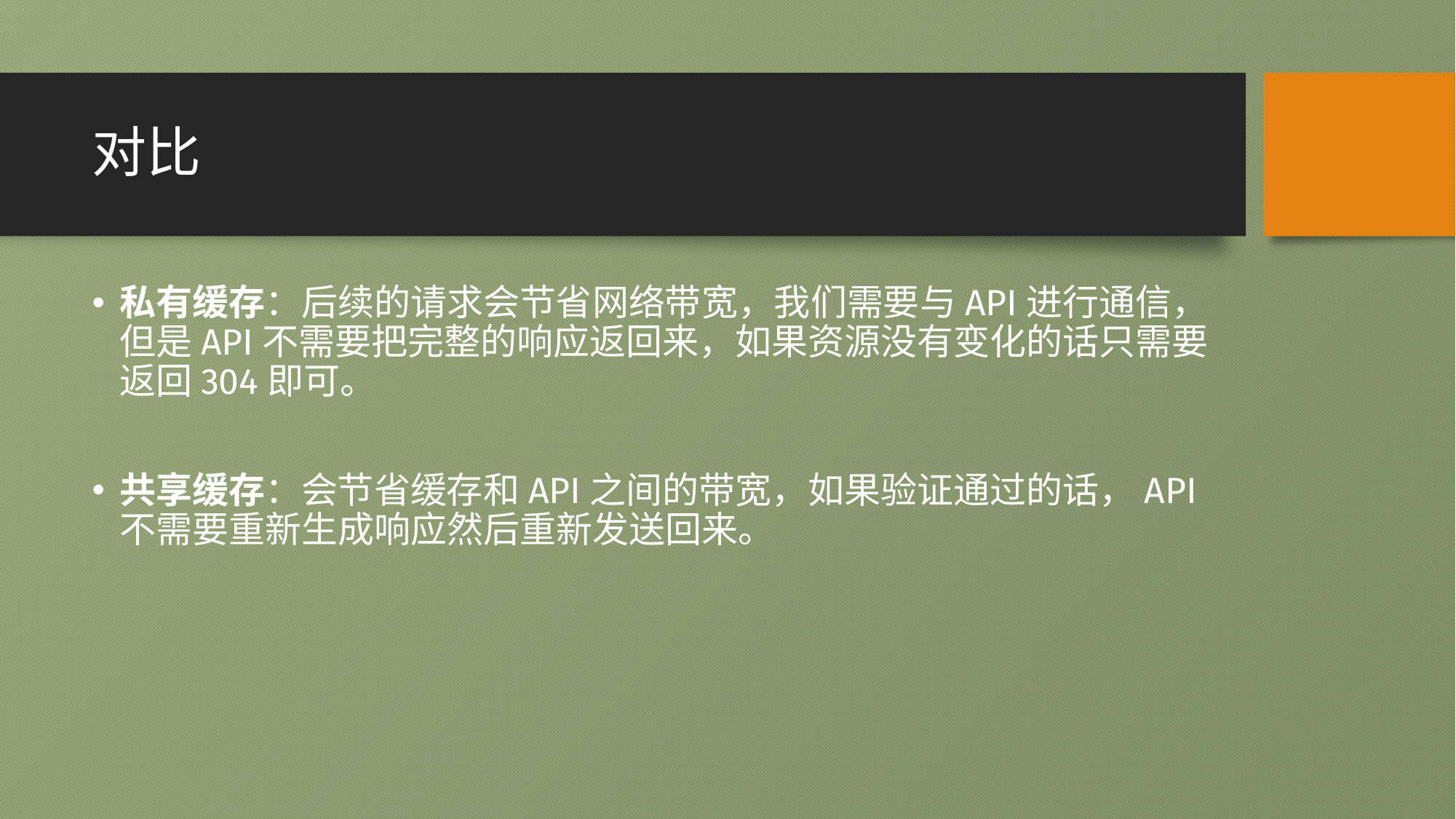

# 对比
私有缓存：后续的请求会节省网络带宽，我们需要与API进行通信，但是API不需要把完整的响应返回来，如果资源没有变化的话只需要返回304即可。

共享缓存：会节省缓存和API之间的带宽，如果验证通过的话，API不需要重新生成响应然后重新发送回来。